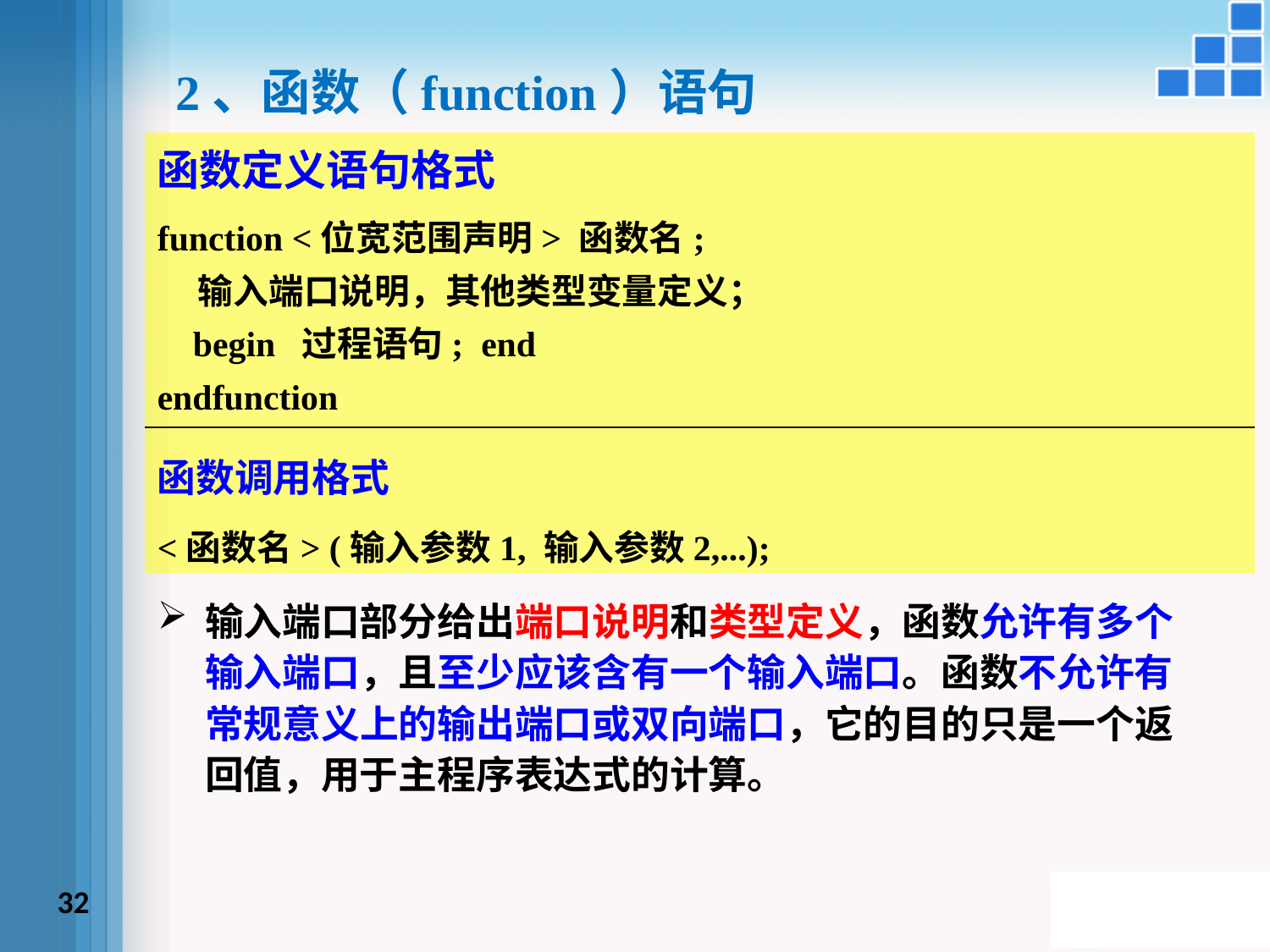

2、函数（function）语句
函数定义语句格式
function <位宽范围声明> 函数名;
    输入端口说明，其他类型变量定义；
    begin  过程语句;  end
endfunction
函数调用格式
<函数名> (输入参数1, 输入参数2,...);
输入端口部分给出端口说明和类型定义，函数允许有多个输入端口，且至少应该含有一个输入端口。函数不允许有常规意义上的输出端口或双向端口，它的目的只是一个返回值，用于主程序表达式的计算。

32